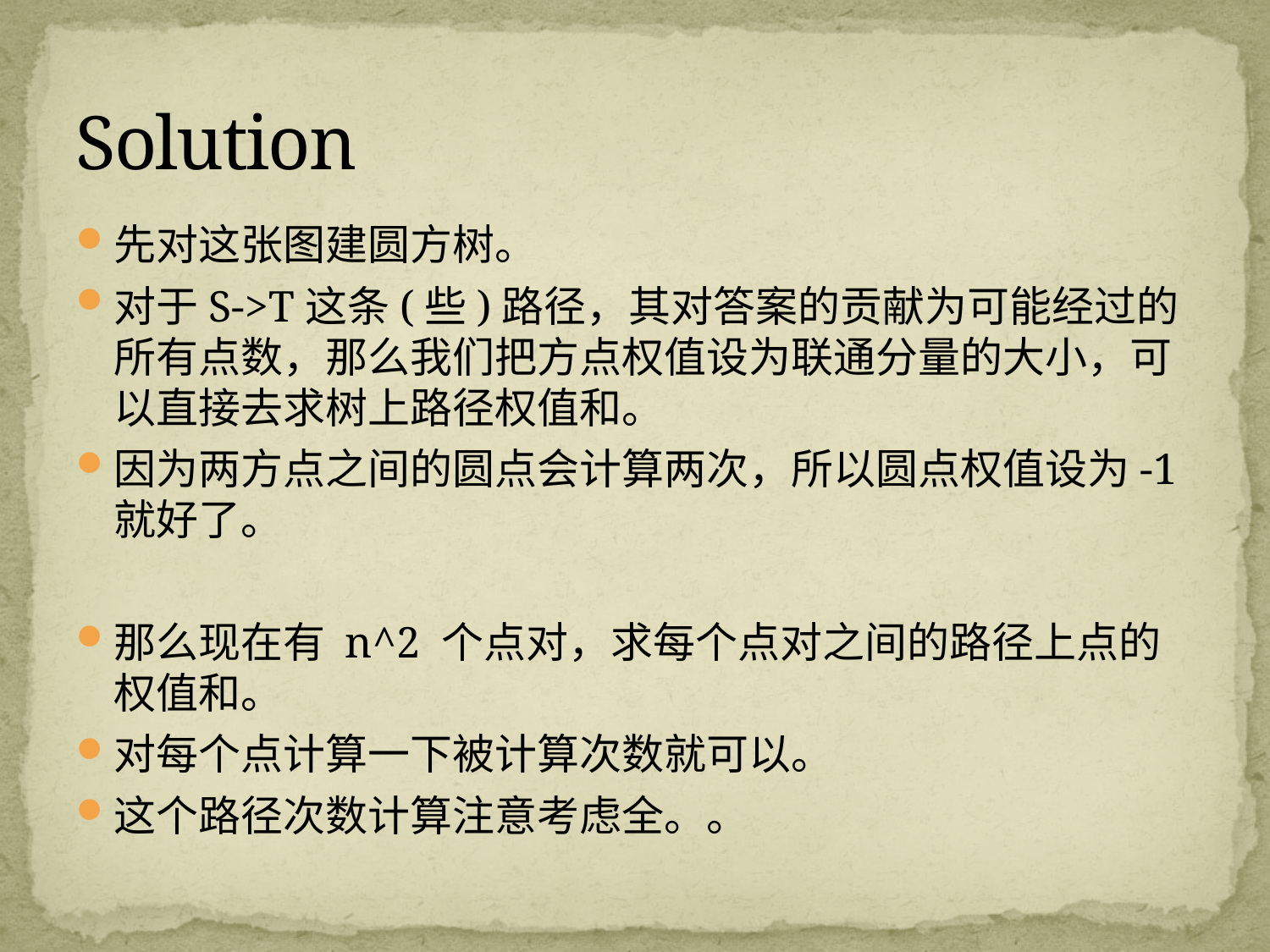

# Solution
先对这张图建圆方树。
对于S->T这条(些)路径，其对答案的贡献为可能经过的所有点数，那么我们把方点权值设为联通分量的大小，可以直接去求树上路径权值和。
因为两方点之间的圆点会计算两次，所以圆点权值设为-1就好了。

那么现在有 n^2 个点对，求每个点对之间的路径上点的权值和。
对每个点计算一下被计算次数就可以。
这个路径次数计算注意考虑全。。